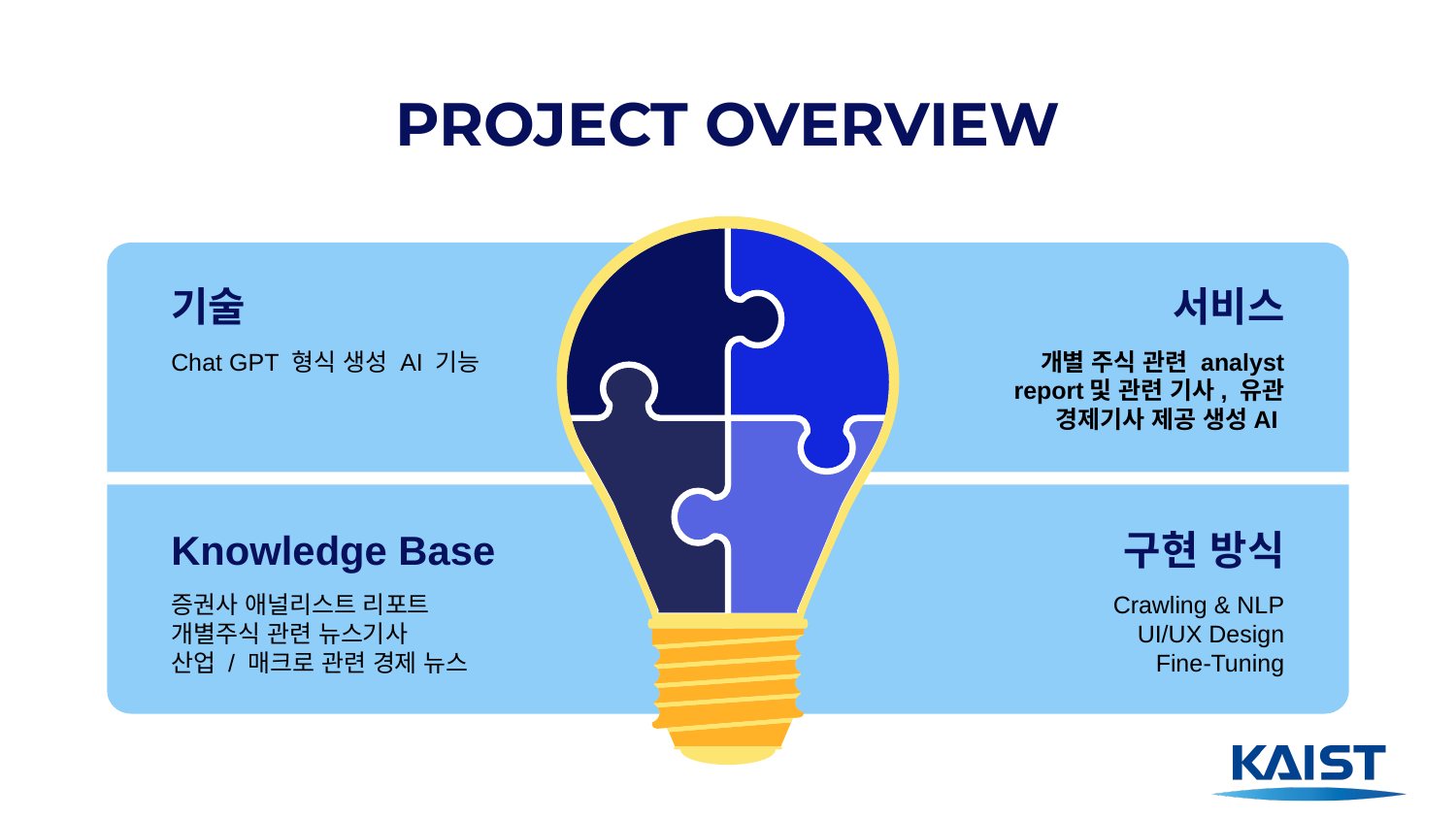

# PROJECT OVERVIEW

기술
서비스
Chat GPT 형식 생성 AI 기능
개별 주식 관련 analyst report및 관련 기사, 유관 경제기사 제공 생성AI

Knowledge Base
구현 방식
증권사 애널리스트 리포트
개별주식 관련 뉴스기사
산업 / 매크로 관련 경제 뉴스
Crawling & NLP
UI/UX Design
Fine-Tuning